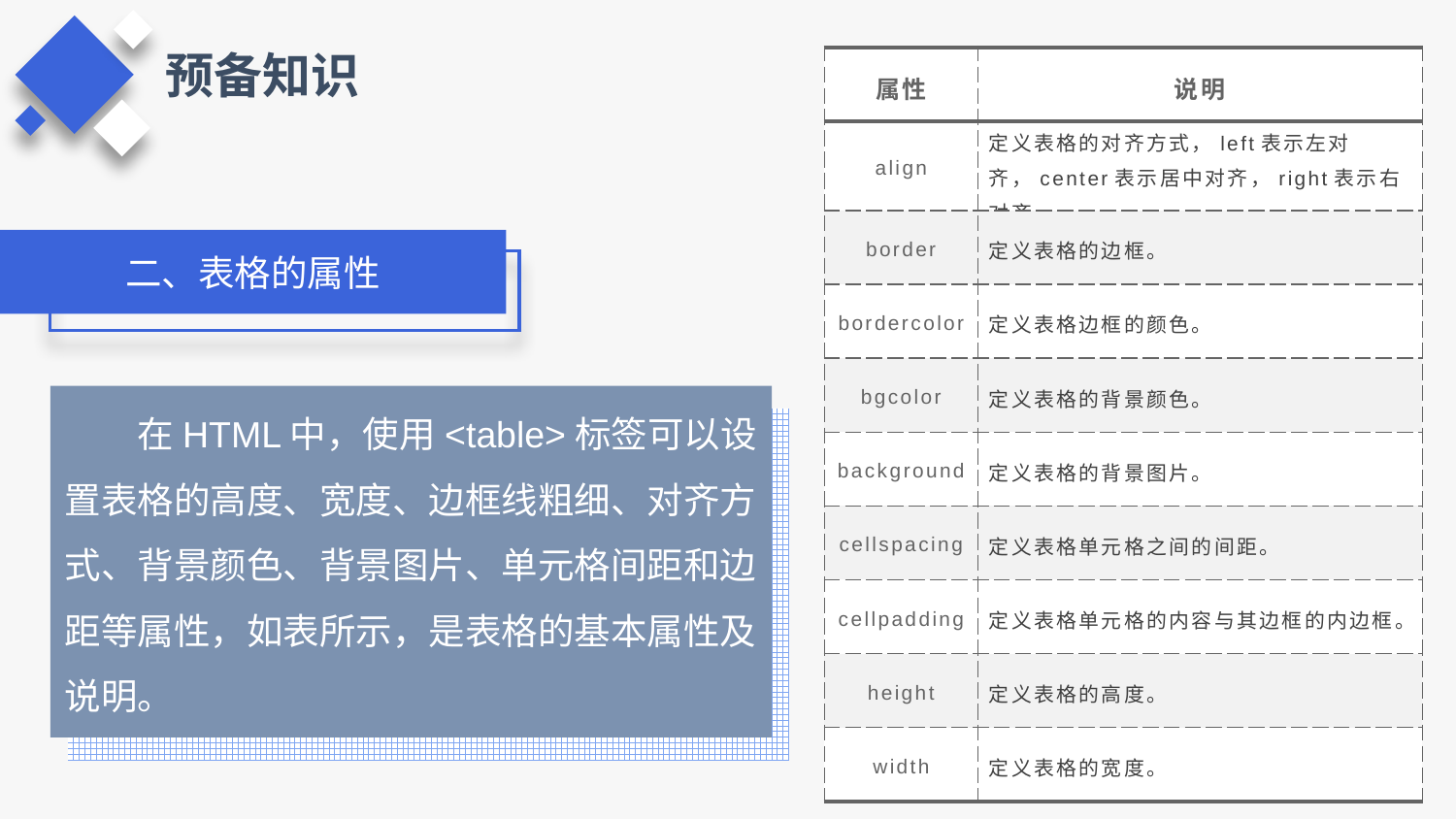

预备知识
| 属性 | 说明 |
| --- | --- |
| align | 定义表格的对齐方式，left表示左对齐，center表示居中对齐，right表示右对齐。 |
| border | 定义表格的边框。 |
| bordercolor | 定义表格边框的颜色。 |
| bgcolor | 定义表格的背景颜色。 |
| background | 定义表格的背景图片。 |
| cellspacing | 定义表格单元格之间的间距。 |
| cellpadding | 定义表格单元格的内容与其边框的内边框。 |
| height | 定义表格的高度。 |
| width | 定义表格的宽度。 |

二、表格的属性

在HTML中，使用<table>标签可以设置表格的高度、宽度、边框线粗细、对齐方式、背景颜色、背景图片、单元格间距和边距等属性，如表所示，是表格的基本属性及说明。